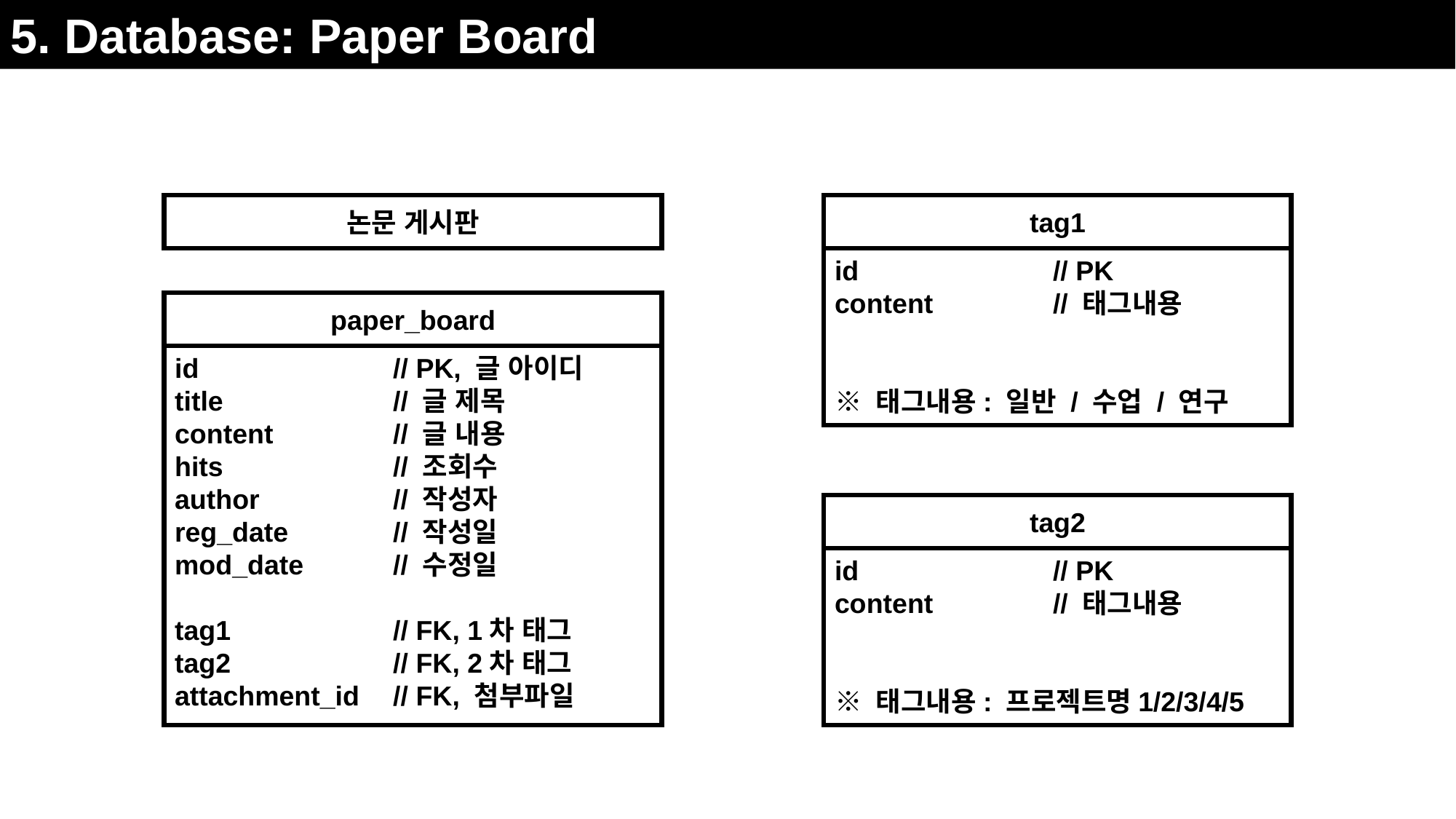

5. Database: Paper Board
논문 게시판
tag1
id		// PK
content		// 태그내용

※ 태그내용: 일반 / 수업 / 연구
paper_board
id		// PK, 글 아이디
title		// 글 제목
content		// 글 내용
hits		// 조회수
author		// 작성자
reg_date	// 작성일
mod_date	// 수정일

tag1		// FK, 1차 태그
tag2		// FK, 2차 태그
attachment_id	// FK, 첨부파일
tag2
id		// PK
content 		// 태그내용

※ 태그내용: 프로젝트명1/2/3/4/5